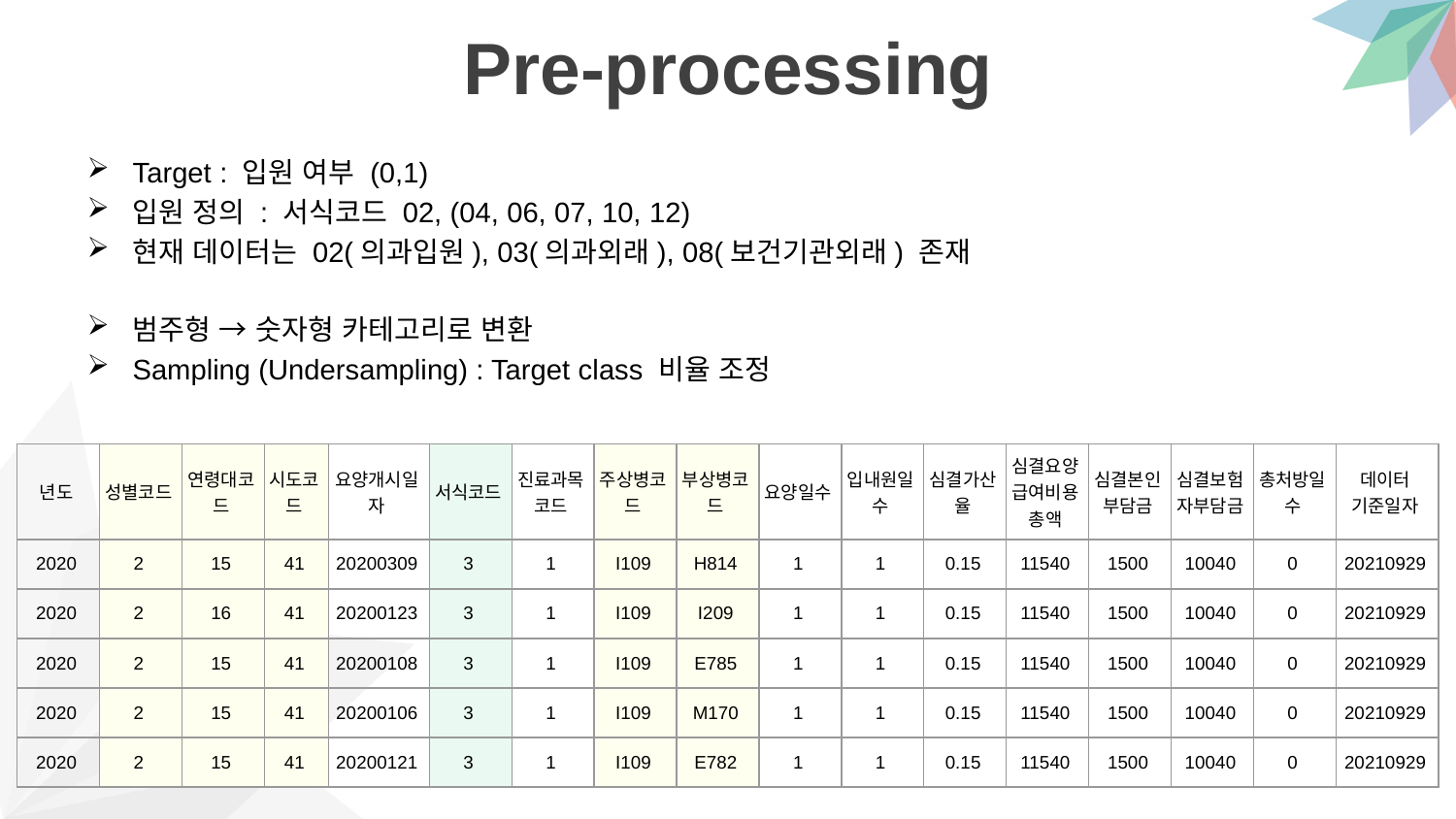

Pre-processing
Target : 입원 여부 (0,1)
입원 정의 : 서식코드 02, (04, 06, 07, 10, 12)
현재 데이터는 02(의과입원), 03(의과외래), 08(보건기관외래) 존재

범주형 → 숫자형 카테고리로 변환
Sampling (Undersampling) : Target class 비율 조정

| 년도 | 성별코드 | 연령대코드 | 시도코드 | 요양개시일자 | 서식코드 | 진료과목코드 | 주상병코드 | 부상병코드 | 요양일수 | 입내원일수 | 심결가산율 | 심결요양급여비용총액 | 심결본인부담금 | 심결보험자부담금 | 총처방일수 | 데이터 기준일자 |
| --- | --- | --- | --- | --- | --- | --- | --- | --- | --- | --- | --- | --- | --- | --- | --- | --- |
| 2020 | 2 | 15 | 41 | 20200309 | 3 | 1 | I109 | H814 | 1 | 1 | 0.15 | 11540 | 1500 | 10040 | 0 | 20210929 |
| 2020 | 2 | 16 | 41 | 20200123 | 3 | 1 | I109 | I209 | 1 | 1 | 0.15 | 11540 | 1500 | 10040 | 0 | 20210929 |
| 2020 | 2 | 15 | 41 | 20200108 | 3 | 1 | I109 | E785 | 1 | 1 | 0.15 | 11540 | 1500 | 10040 | 0 | 20210929 |
| 2020 | 2 | 15 | 41 | 20200106 | 3 | 1 | I109 | M170 | 1 | 1 | 0.15 | 11540 | 1500 | 10040 | 0 | 20210929 |
| 2020 | 2 | 15 | 41 | 20200121 | 3 | 1 | I109 | E782 | 1 | 1 | 0.15 | 11540 | 1500 | 10040 | 0 | 20210929 |